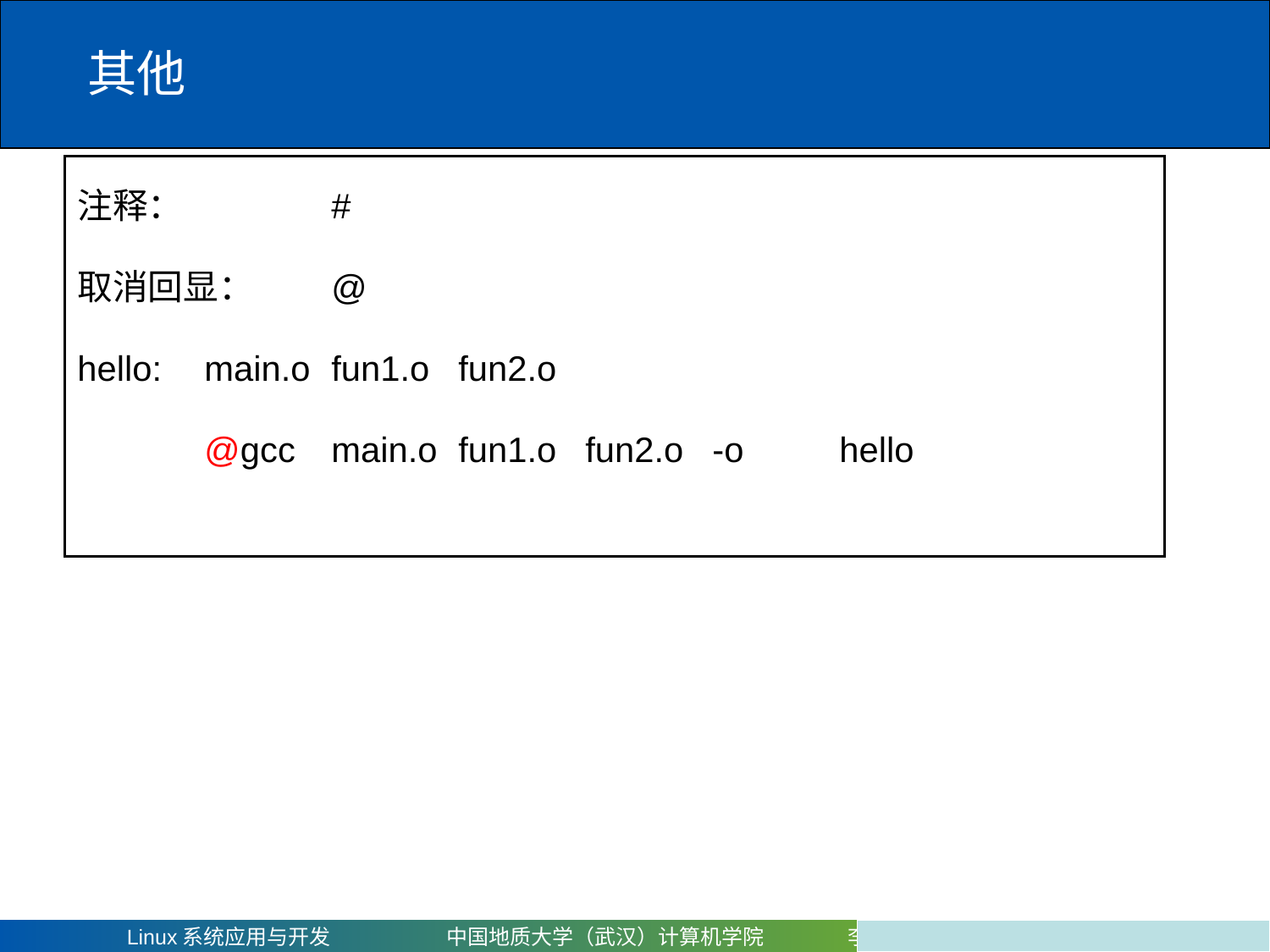

其他
注释：		#
取消回显：	@
hello: 	main.o 	fun1.o	fun2.o
	@gcc	main.o	fun1.o	fun2.o	-o	hello